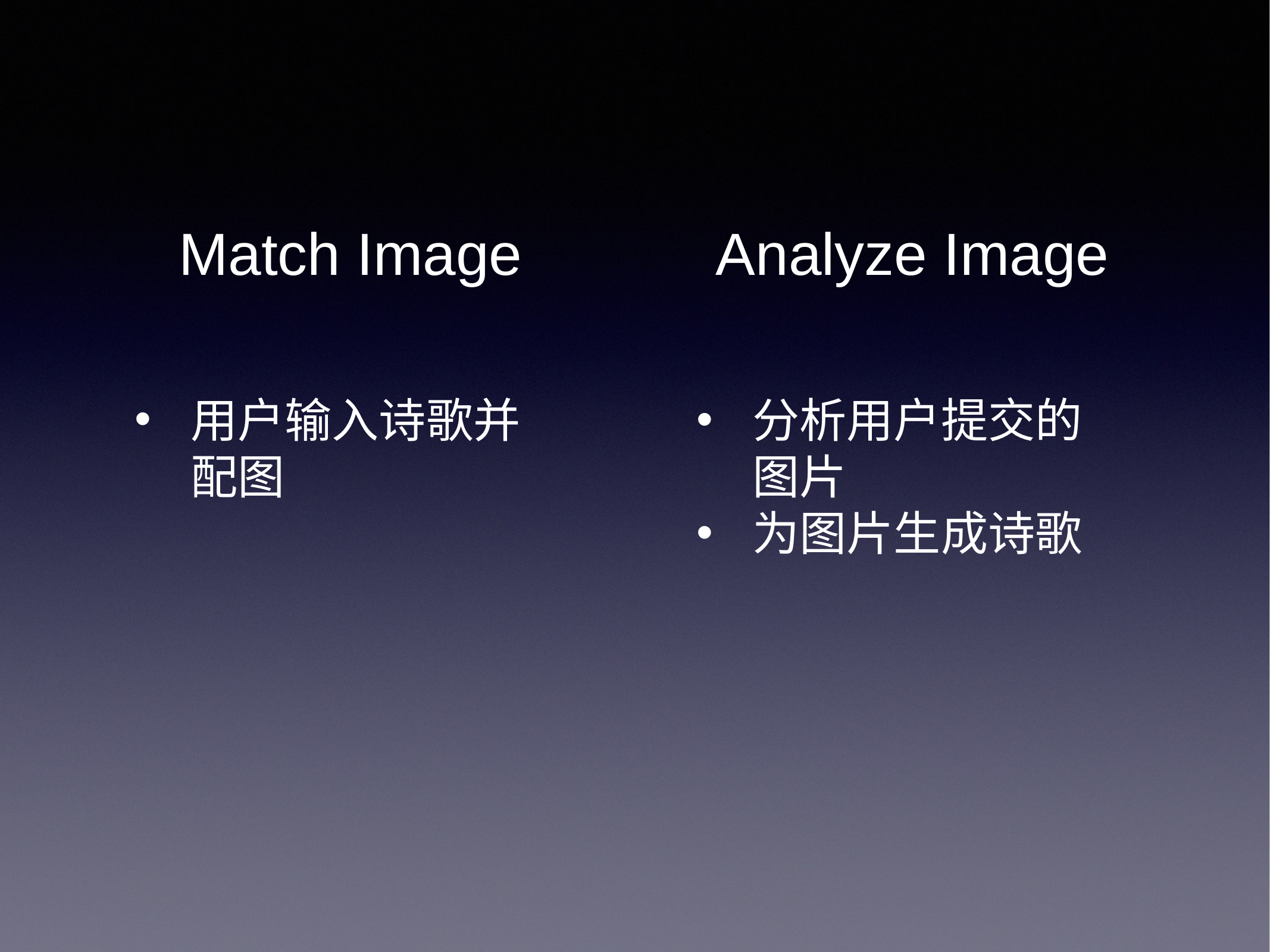

Match Image
Analyze Image
分析用户提交的图片
为图片生成诗歌
用户输入诗歌并配图